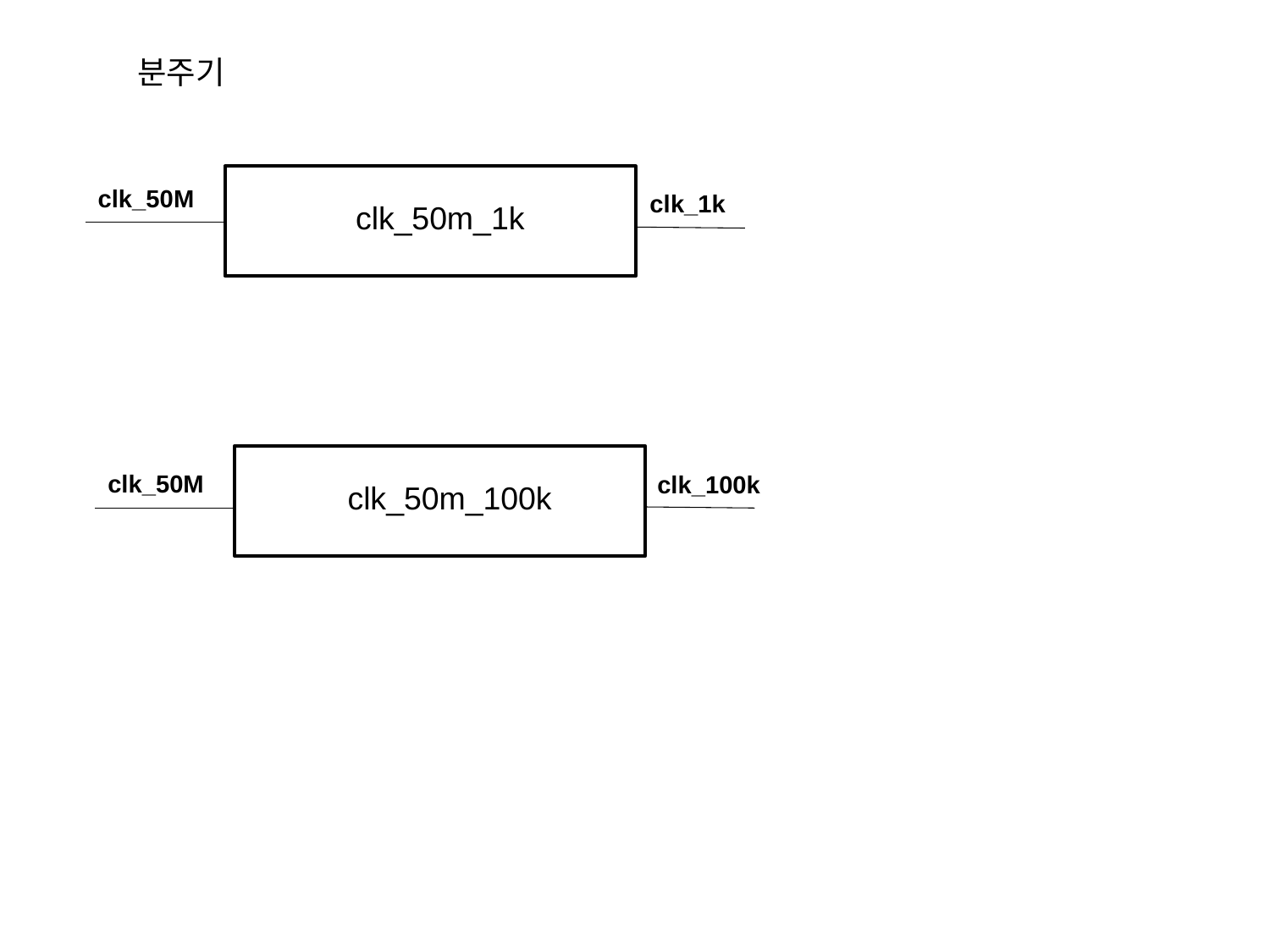

분주기

clk_50M
clk_1k
clk_50m_1k

clk_50M
clk_100k
clk_50m_100k